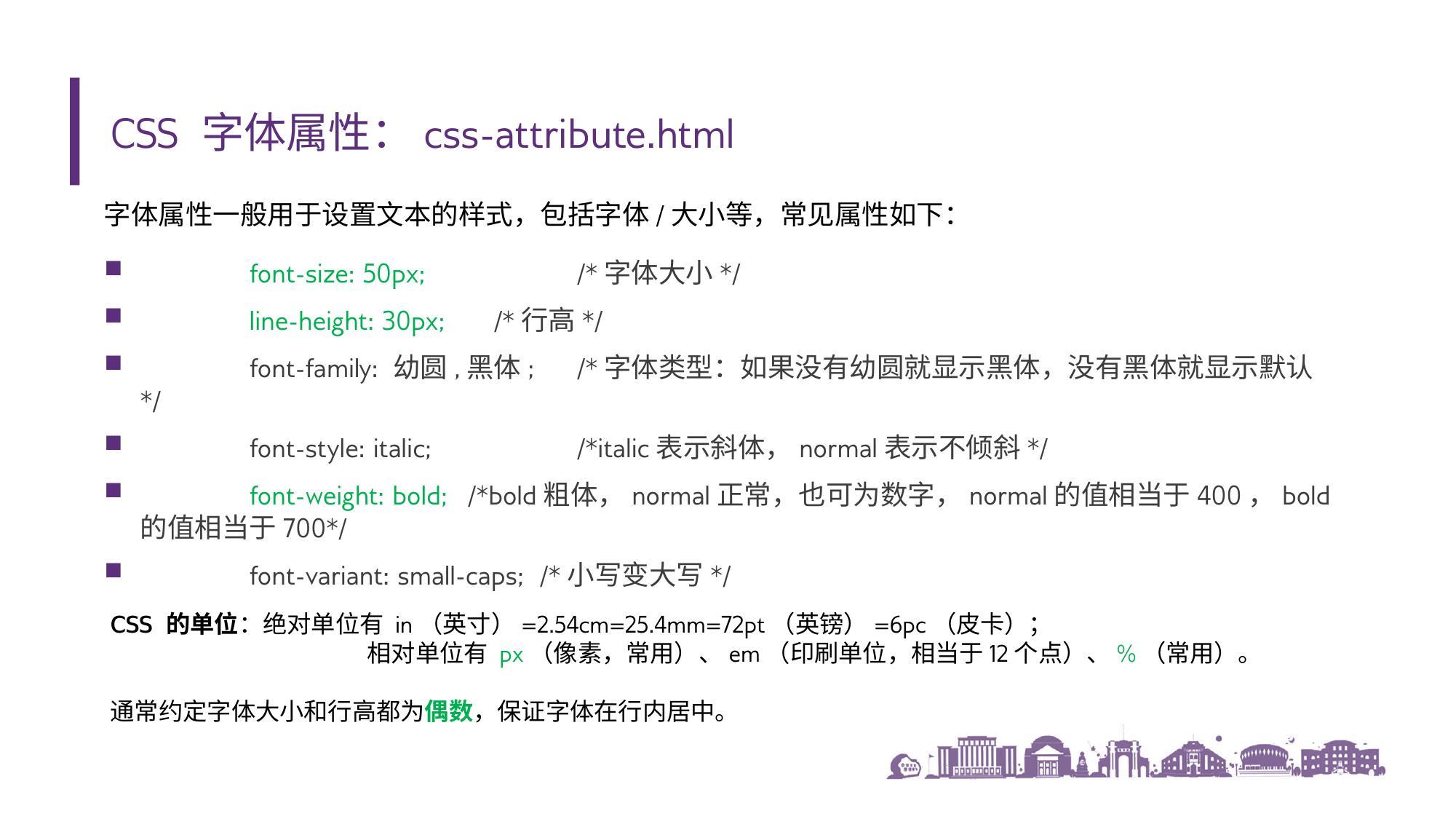

# CSS 字体属性：css-attribute.html
字体属性一般用于设置文本的样式，包括字体/大小等，常见属性如下：
	font-size: 50px; 		/*字体大小*/
	line-height: 30px;      /*行高*/
	font-family: 幼圆,黑体; 	/*字体类型：如果没有幼圆就显示黑体，没有黑体就显示默认*/
	font-style: italic;		/*italic表示斜体，normal表示不倾斜*/
	font-weight: bold;	/*bold粗体，normal正常，也可为数字，normal的值相当于400，bold的值相当于700*/
	font-variant: small-caps;  /*小写变大写*/

CSS 的单位：绝对单位有 in（英寸）=2.54cm=25.4mm=72pt（英镑）=6pc（皮卡）；
		      相对单位有 px（像素，常用）、em（印刷单位，相当于12个点）、%（常用）。

通常约定字体大小和行高都为偶数，保证字体在行内居中。